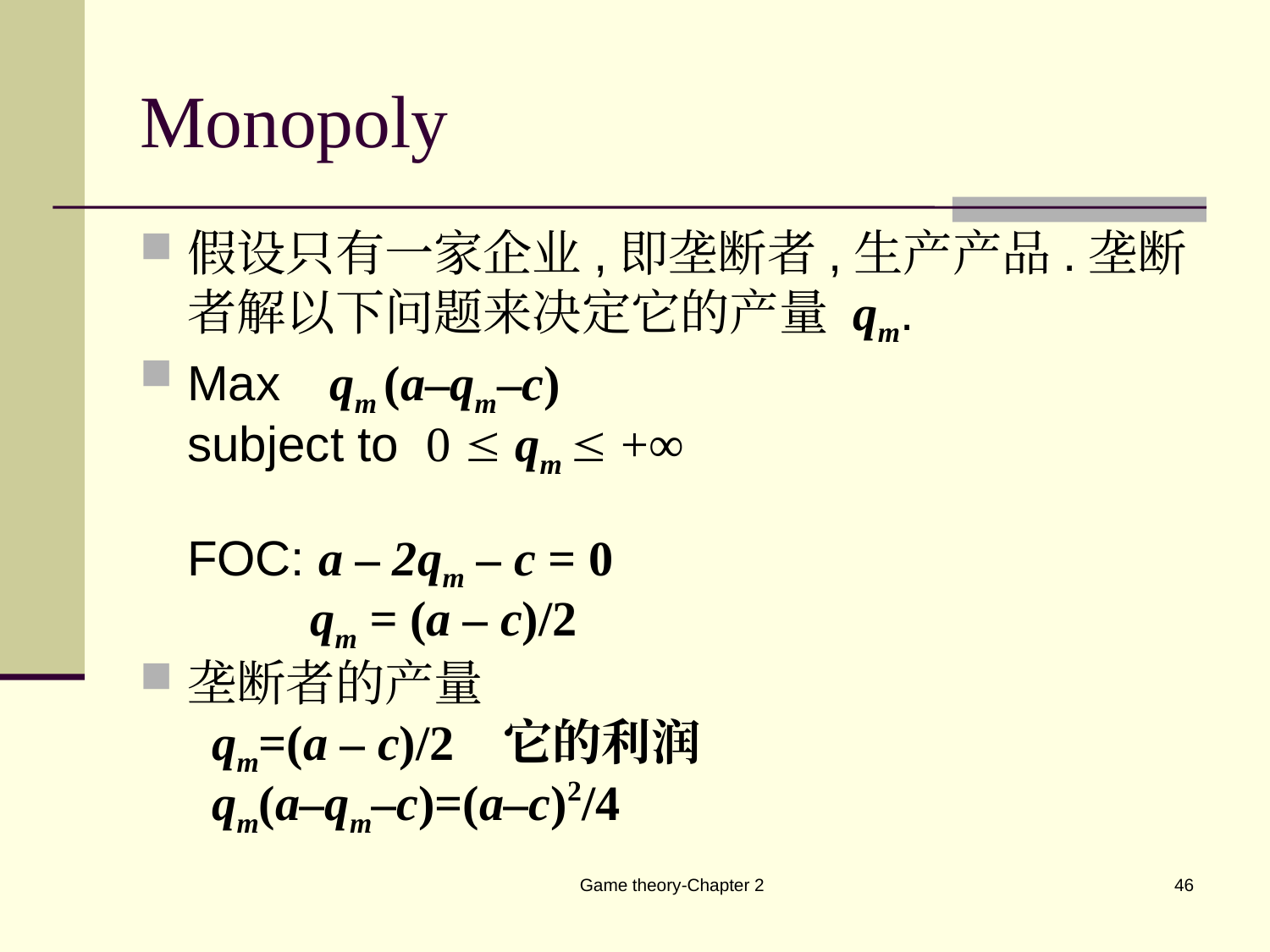

# Monopoly
假设只有一家企业,即垄断者,生产产品.垄断者解以下问题来决定它的产量 qm.
Max    qm (a–qm–c)
subject to  0 ≤ qm ≤ +∞
FOC: a – 2qm – c = 0
          qm = (a – c)/2
垄断者的产量
 qm=(a – c)/2   它的利润
 qm(a–qm–c)=(a–c)2/4

Game theory-Chapter 2
46